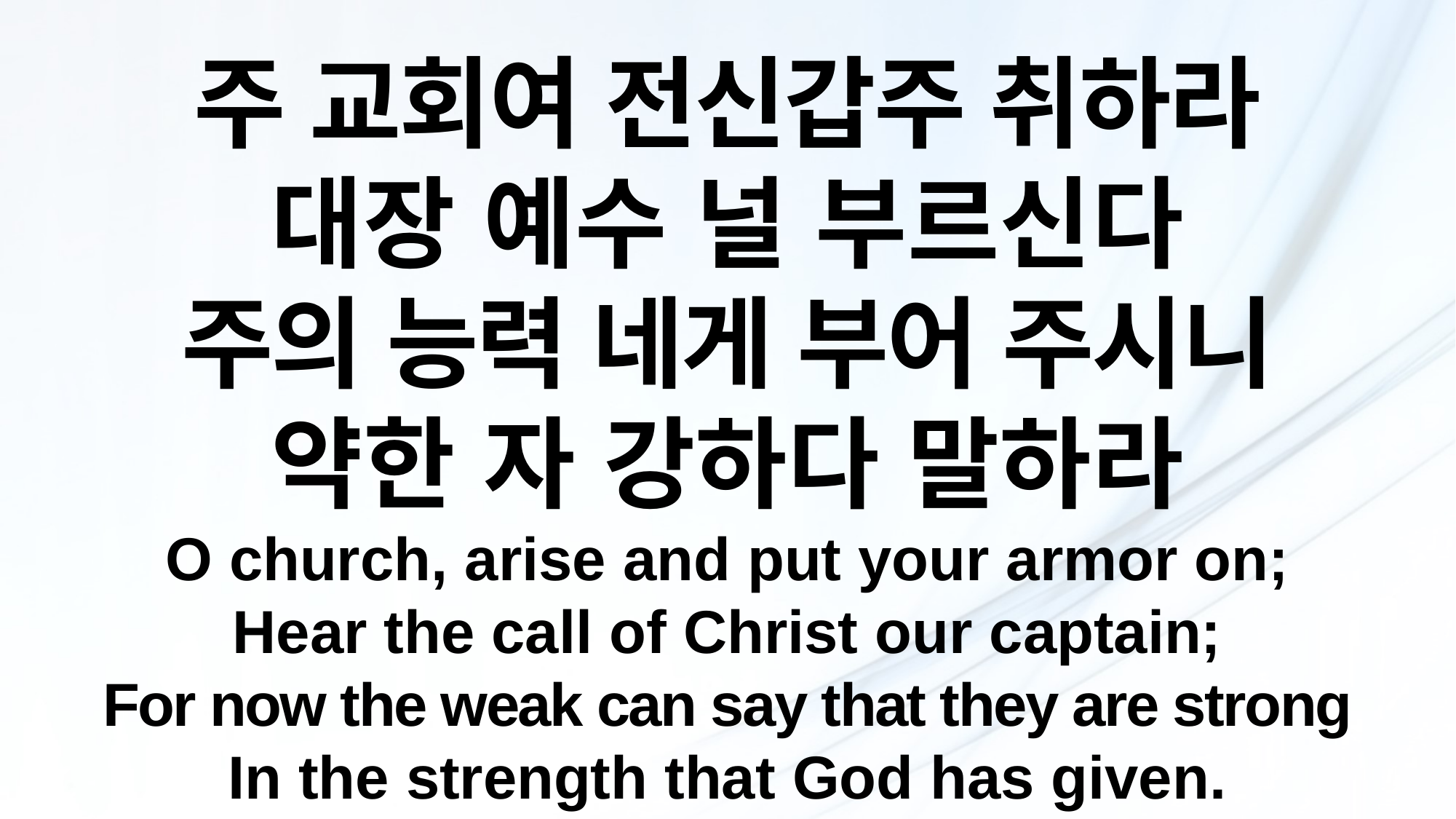

주 교회여 전신갑주 취하라
대장 예수 널 부르신다
주의 능력 네게 부어 주시니
약한 자 강하다 말하라
O church, arise and put your armor on;
Hear the call of Christ our captain;
For now the weak can say that they are strong
In the strength that God has given.